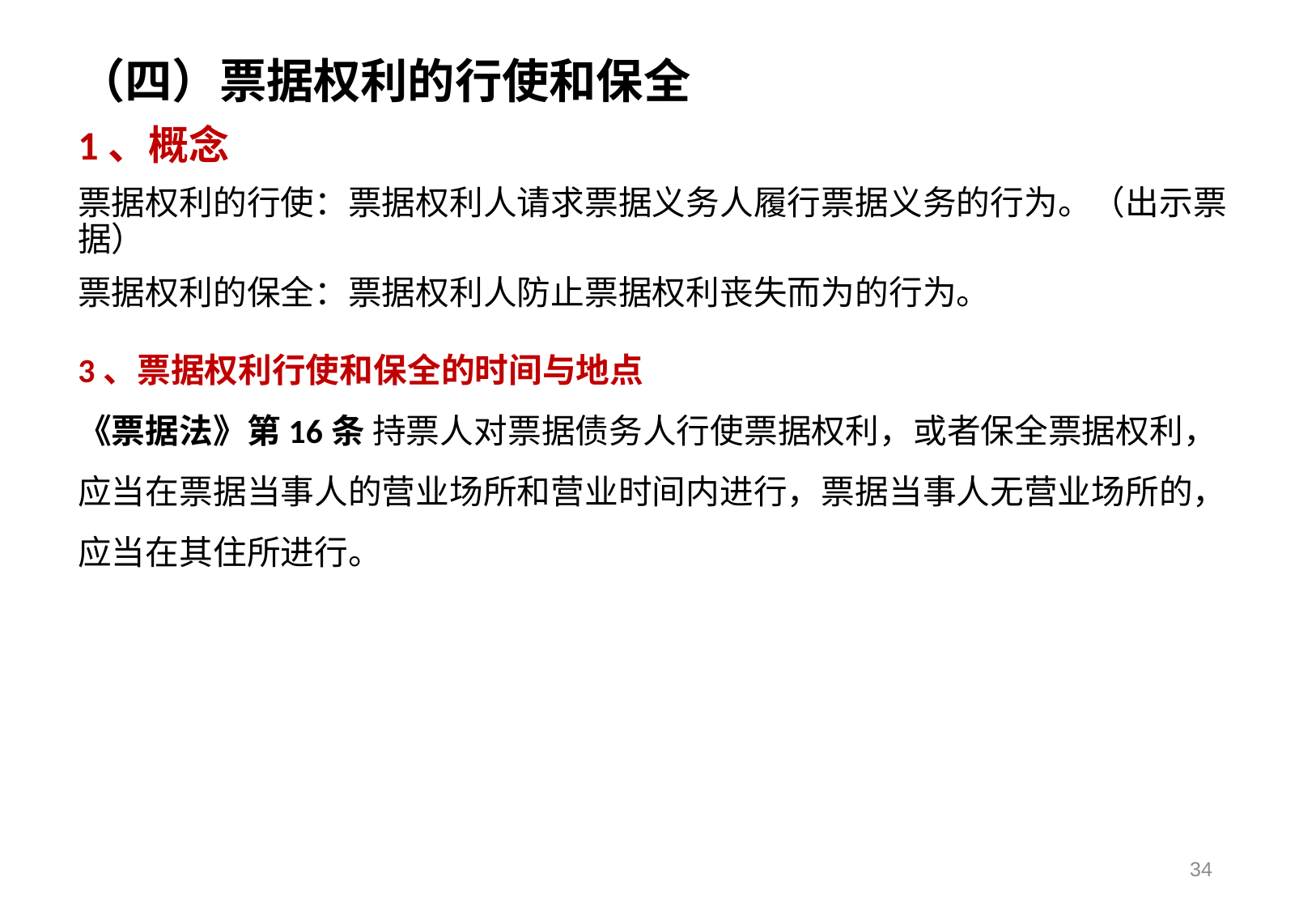

（四）票据权利的行使和保全
1、概念
票据权利的行使：票据权利人请求票据义务人履行票据义务的行为。（出示票据）
票据权利的保全：票据权利人防止票据权利丧失而为的行为。
3、票据权利行使和保全的时间与地点
《票据法》第16条 持票人对票据债务人行使票据权利，或者保全票据权利，应当在票据当事人的营业场所和营业时间内进行，票据当事人无营业场所的，应当在其住所进行。

34